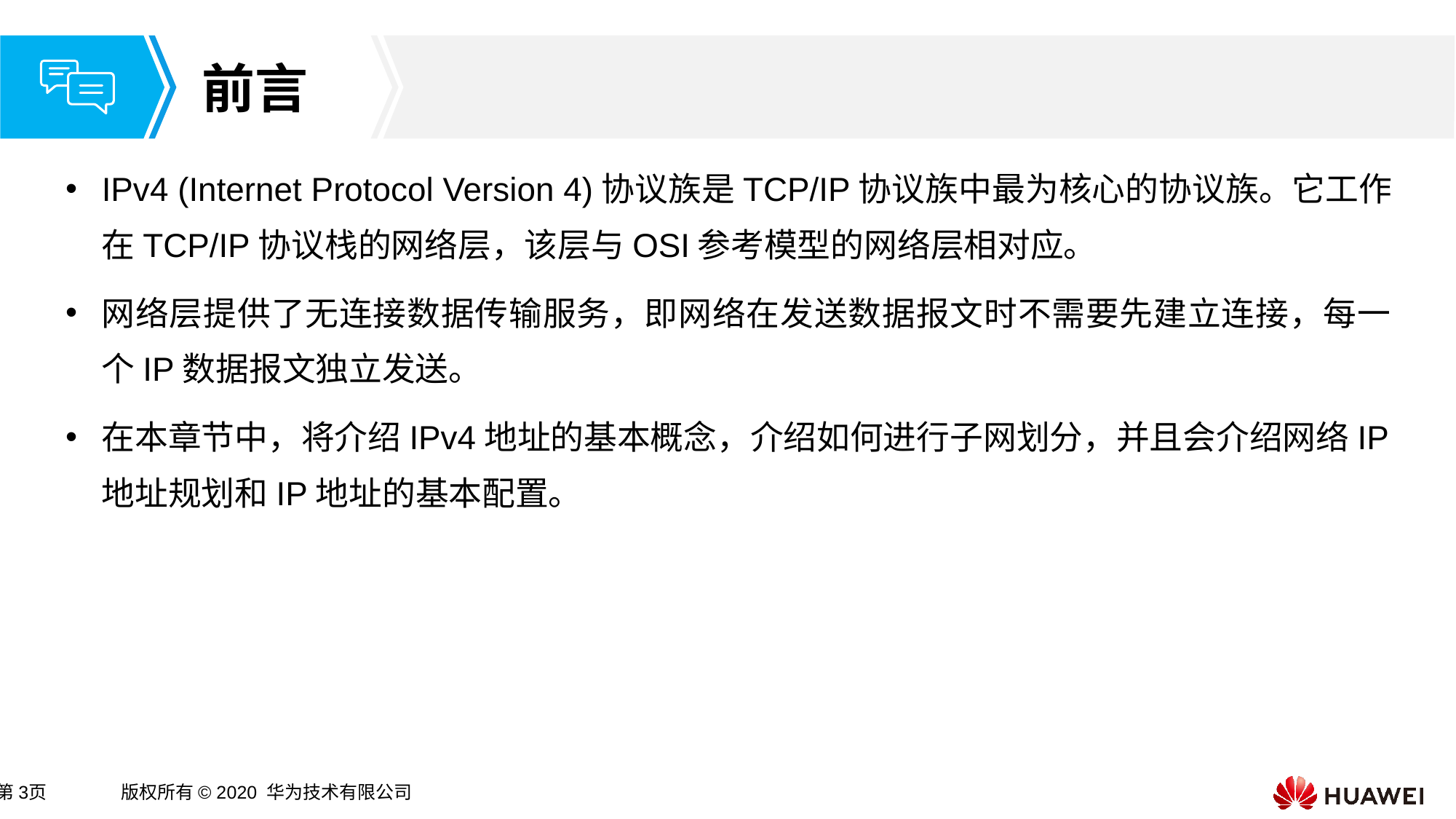

IPv4 (Internet Protocol Version 4)协议族是TCP/IP协议族中最为核心的协议族。它工作在TCP/IP协议栈的网络层，该层与OSI参考模型的网络层相对应。
网络层提供了无连接数据传输服务，即网络在发送数据报文时不需要先建立连接，每一个IP数据报文独立发送。
在本章节中，将介绍IPv4地址的基本概念，介绍如何进行子网划分，并且会介绍网络IP地址规划和IP地址的基本配置。